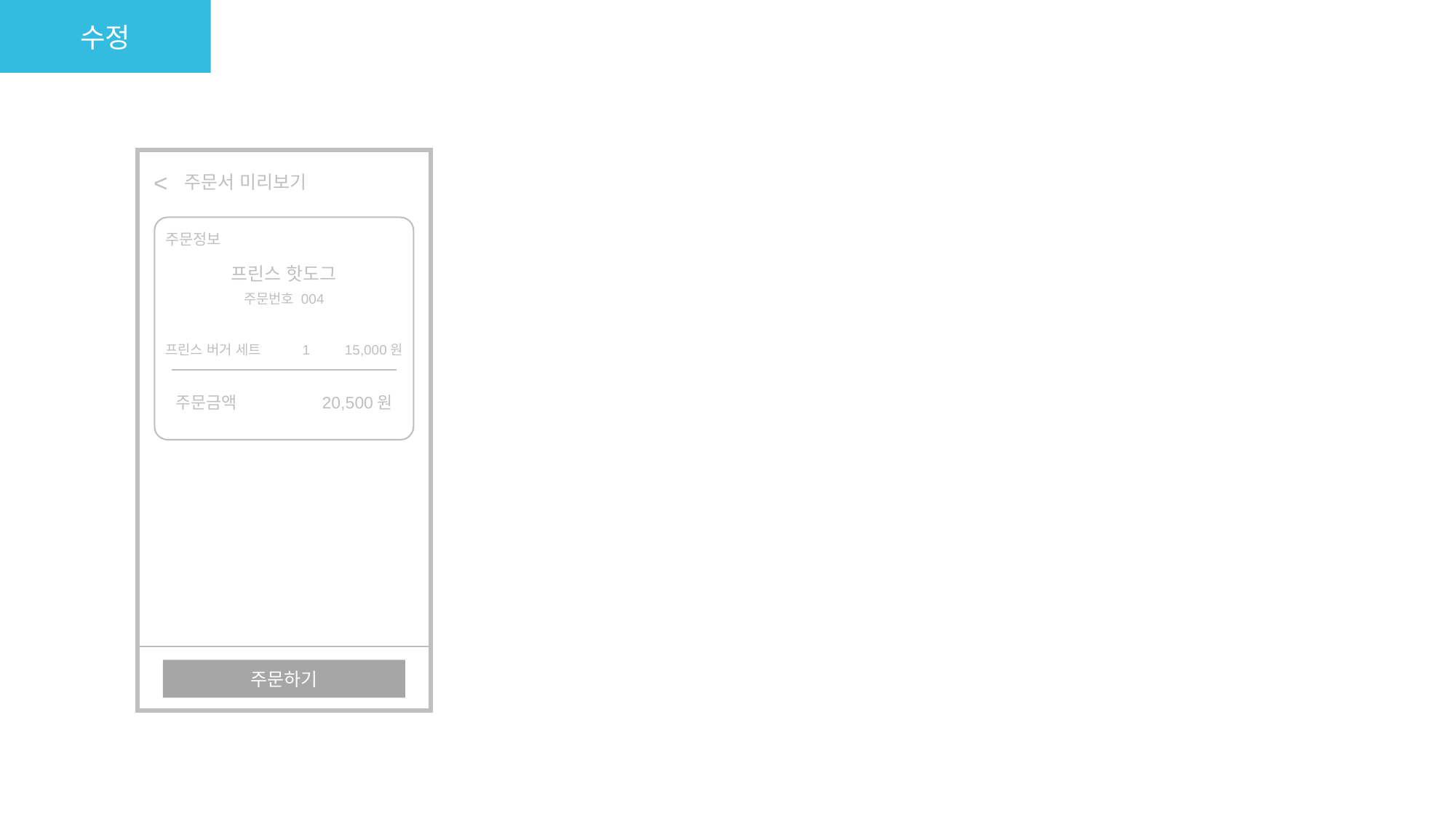

수정

<
주문서 미리보기

주문정보
프린스 핫도그
주문번호 004
프린스 버거 세트          1
15,000원
주문금액
20,500원

주문하기